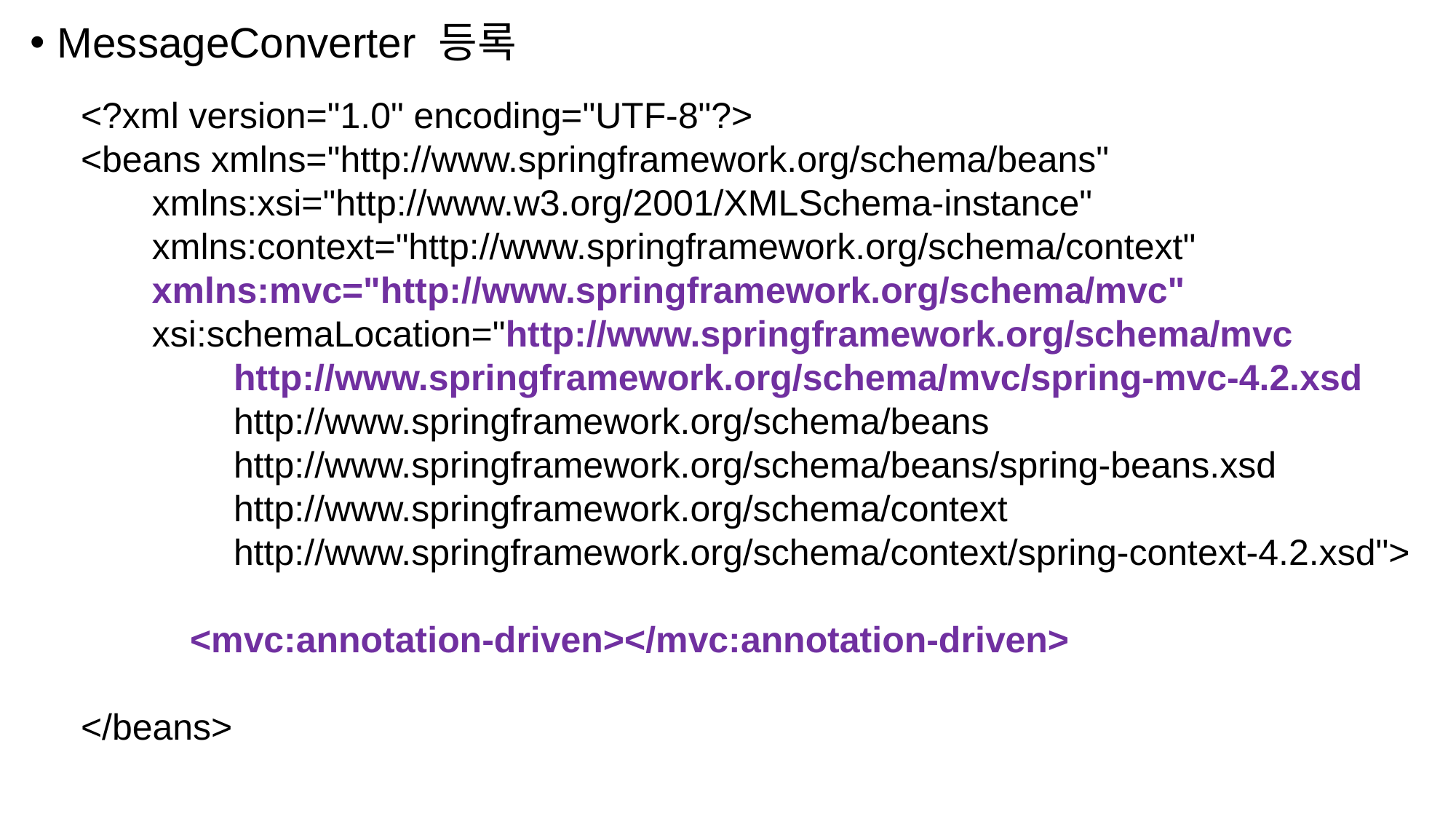

MessageConverter 등록
<?xml version="1.0" encoding="UTF-8"?>
<beans xmlns="http://www.springframework.org/schema/beans"
       xmlns:xsi="http://www.w3.org/2001/XMLSchema-instance"
       xmlns:context="http://www.springframework.org/schema/context"
       xmlns:mvc="http://www.springframework.org/schema/mvc"
       xsi:schemaLocation="http://www.springframework.org/schema/mvc
               http://www.springframework.org/schema/mvc/spring-mvc-4.2.xsd
               http://www.springframework.org/schema/beans
               http://www.springframework.org/schema/beans/spring-beans.xsd
               http://www.springframework.org/schema/context
               http://www.springframework.org/schema/context/spring-context-4.2.xsd">

	<mvc:annotation-driven></mvc:annotation-driven>

</beans>